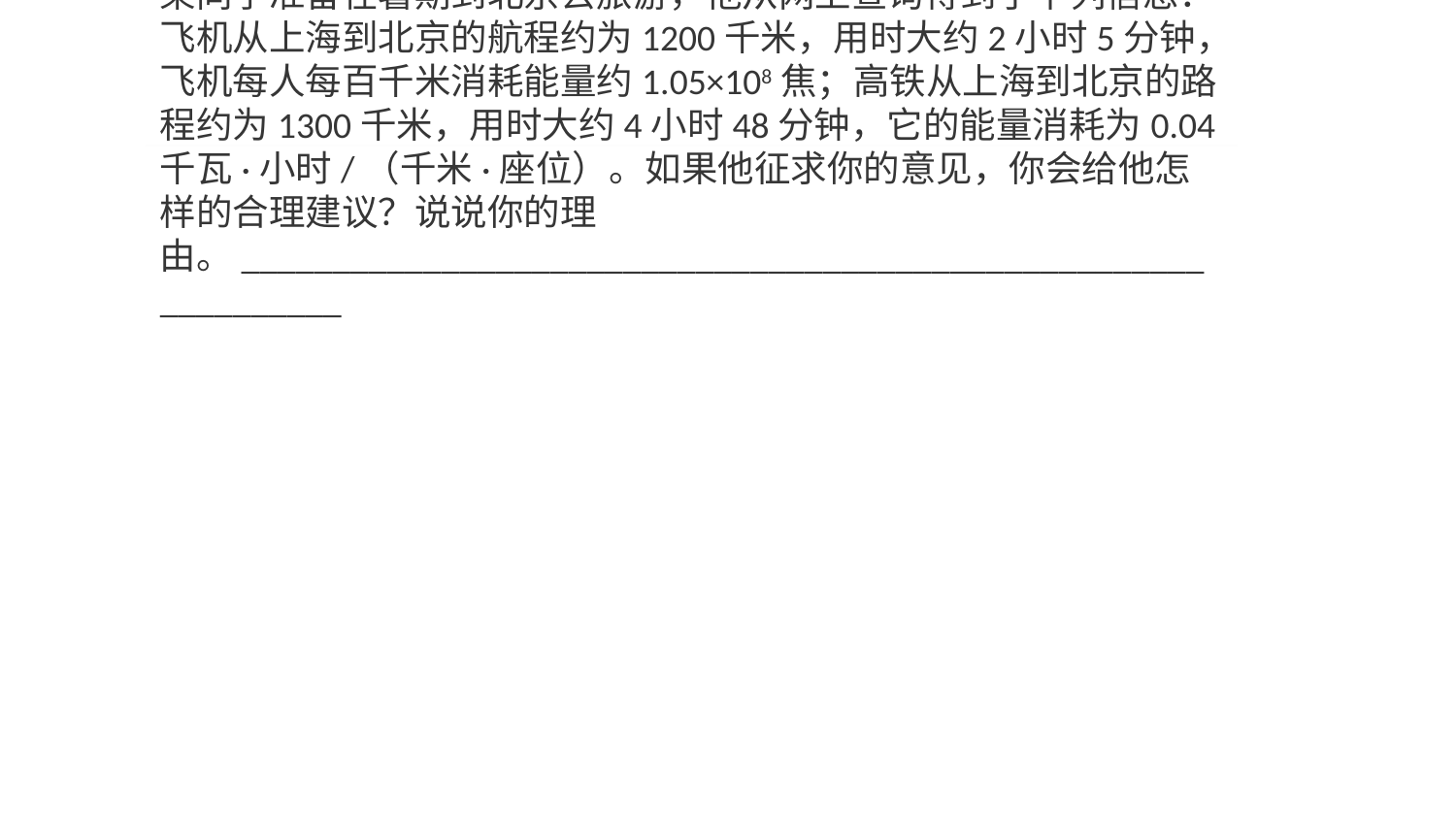

某同学准备在暑期到北京去旅游，他从网上查询得到了下列信息：飞机从上海到北京的航程约为1200千米，用时大约2小时5分钟，飞机每人每百千米消耗能量约1.05×108焦；高铁从上海到北京的路程约为1300千米，用时大约4小时48分钟，它的能量消耗为0.04千瓦·小时/（千米·座位）。如果他征求你的意见，你会给他怎样的合理建议？说说你的理由。_______________________________________________________________